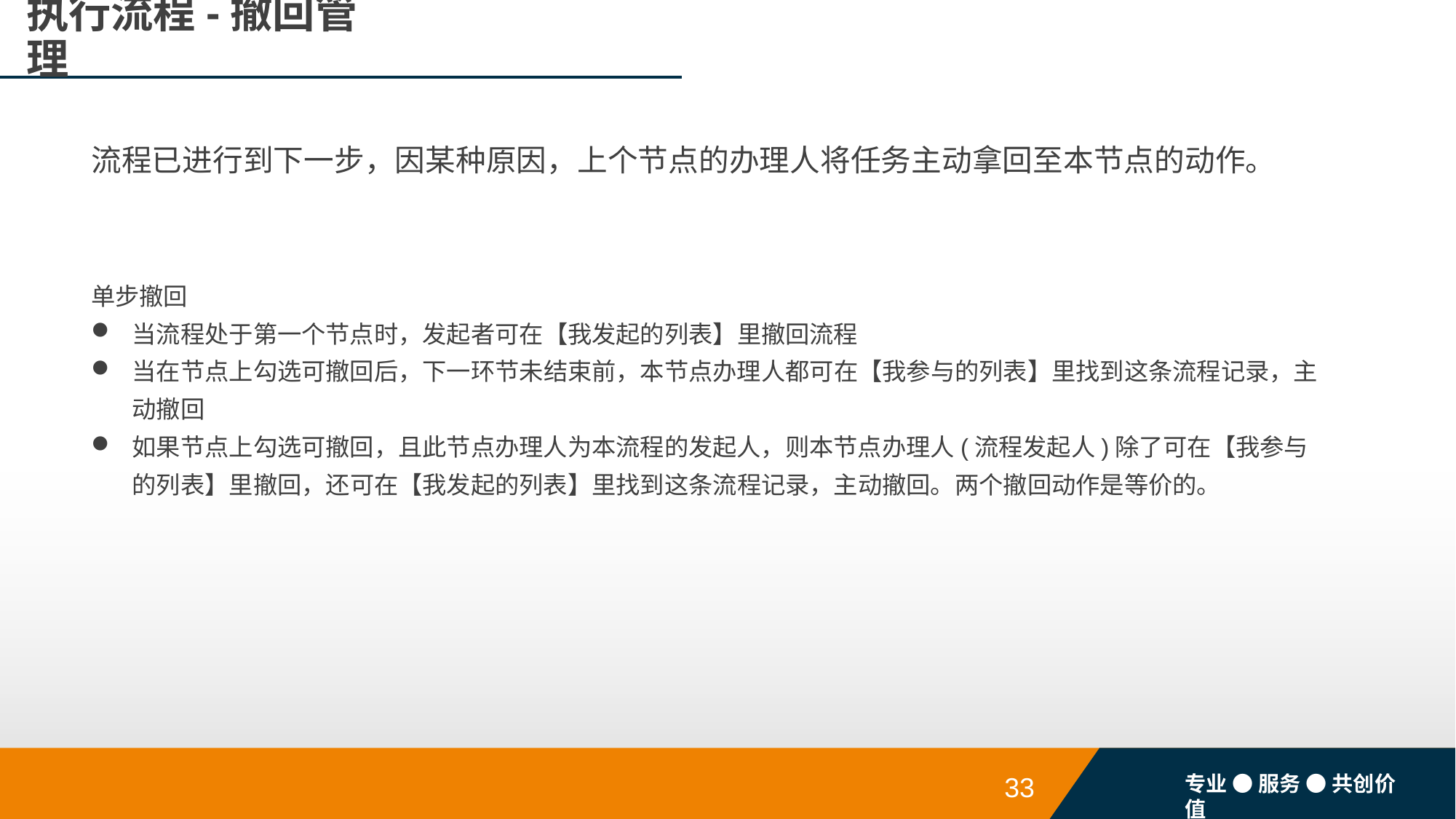

# 执行流程-撤回管理
流程已进行到下一步，因某种原因，上个节点的办理人将任务主动拿回至本节点的动作。

单步撤回
当流程处于第一个节点时，发起者可在【我发起的列表】里撤回流程
当在节点上勾选可撤回后，下一环节未结束前，本节点办理人都可在【我参与的列表】里找到这条流程记录，主动撤回
如果节点上勾选可撤回，且此节点办理人为本流程的发起人，则本节点办理人(流程发起人)除了可在【我参与的列表】里撤回，还可在【我发起的列表】里找到这条流程记录，主动撤回。两个撤回动作是等价的。